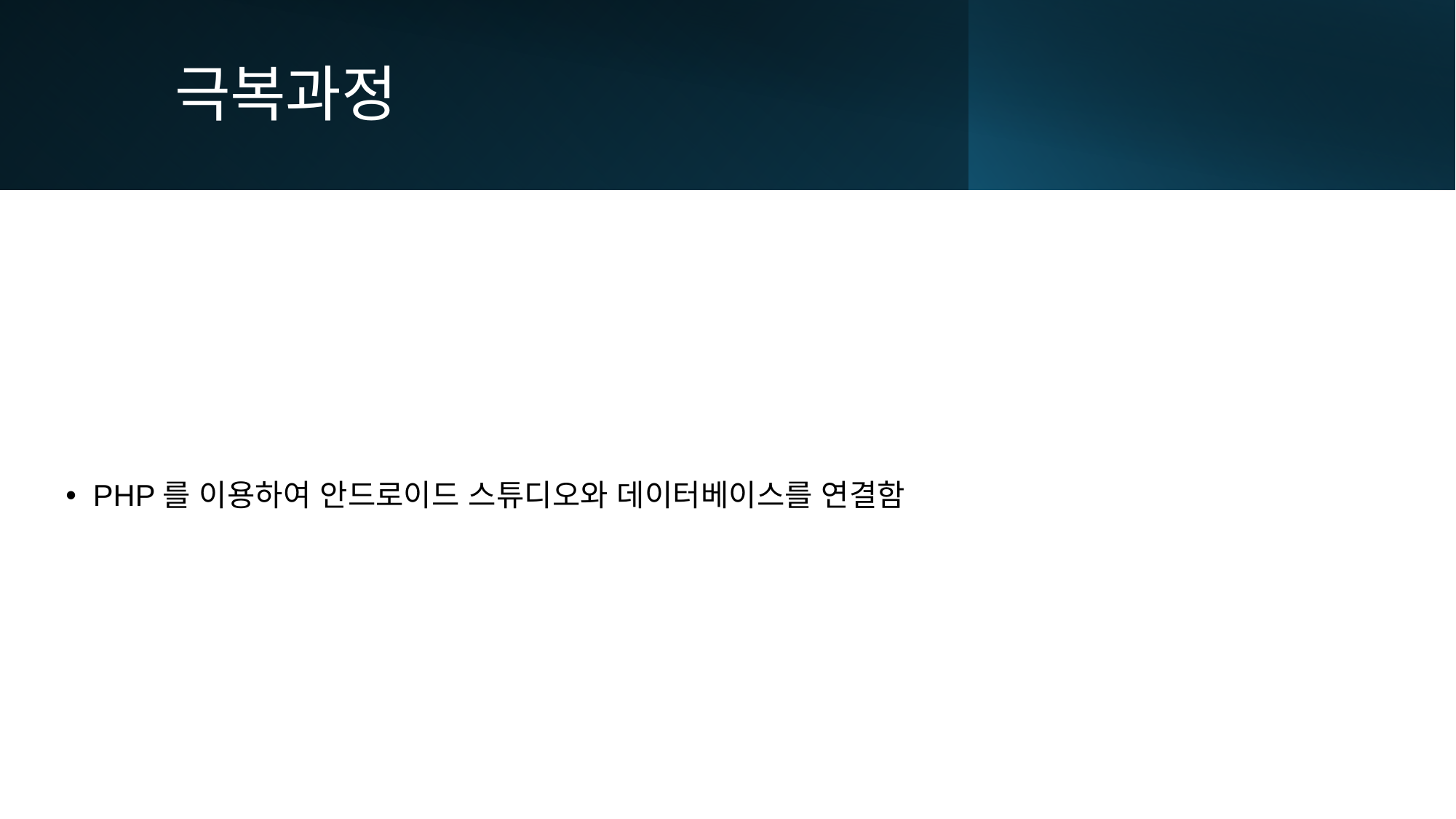

# 극복과정
PHP를 이용하여 안드로이드 스튜디오와 데이터베이스를 연결함